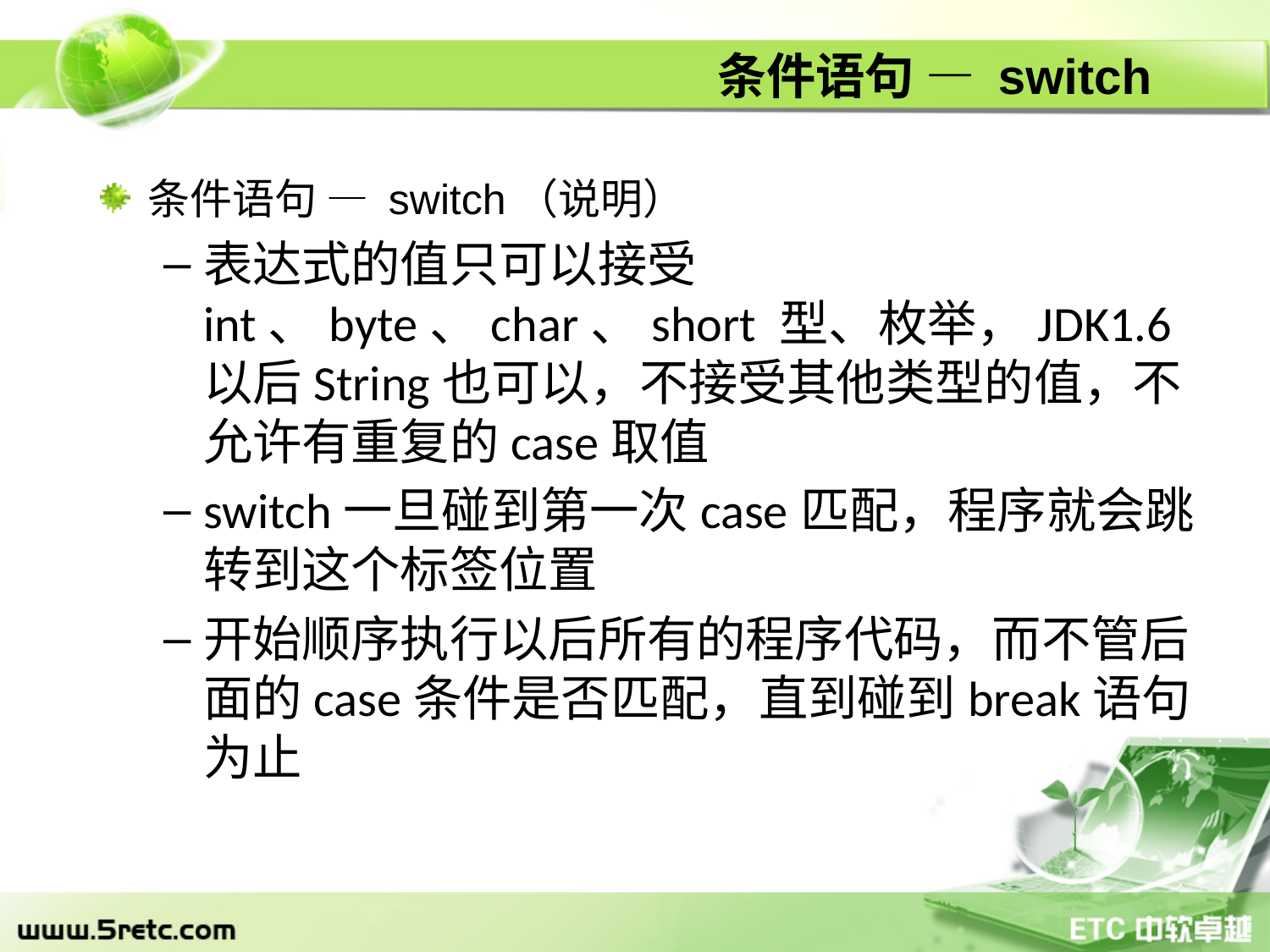

# 条件语句 — switch
条件语句 — switch（说明）
表达式的值只可以接受int、byte、char、short 型、枚举，JDK1.6以后String也可以，不接受其他类型的值，不允许有重复的case取值
switch一旦碰到第一次case匹配，程序就会跳转到这个标签位置
开始顺序执行以后所有的程序代码，而不管后面的case条件是否匹配，直到碰到break语句为止